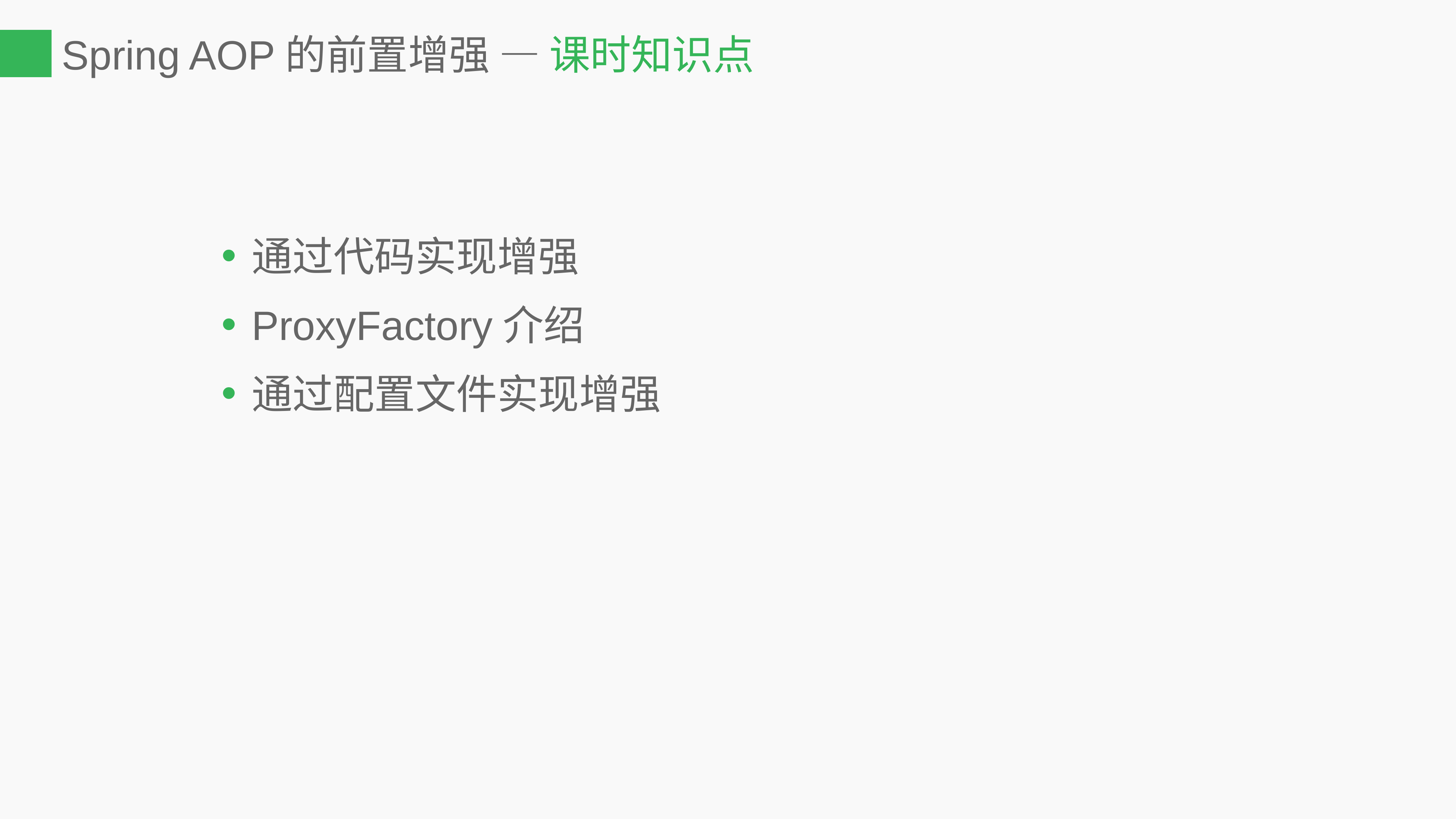

# Spring AOP的前置增强 — 课时知识点
通过代码实现增强
ProxyFactory介绍
通过配置文件实现增强